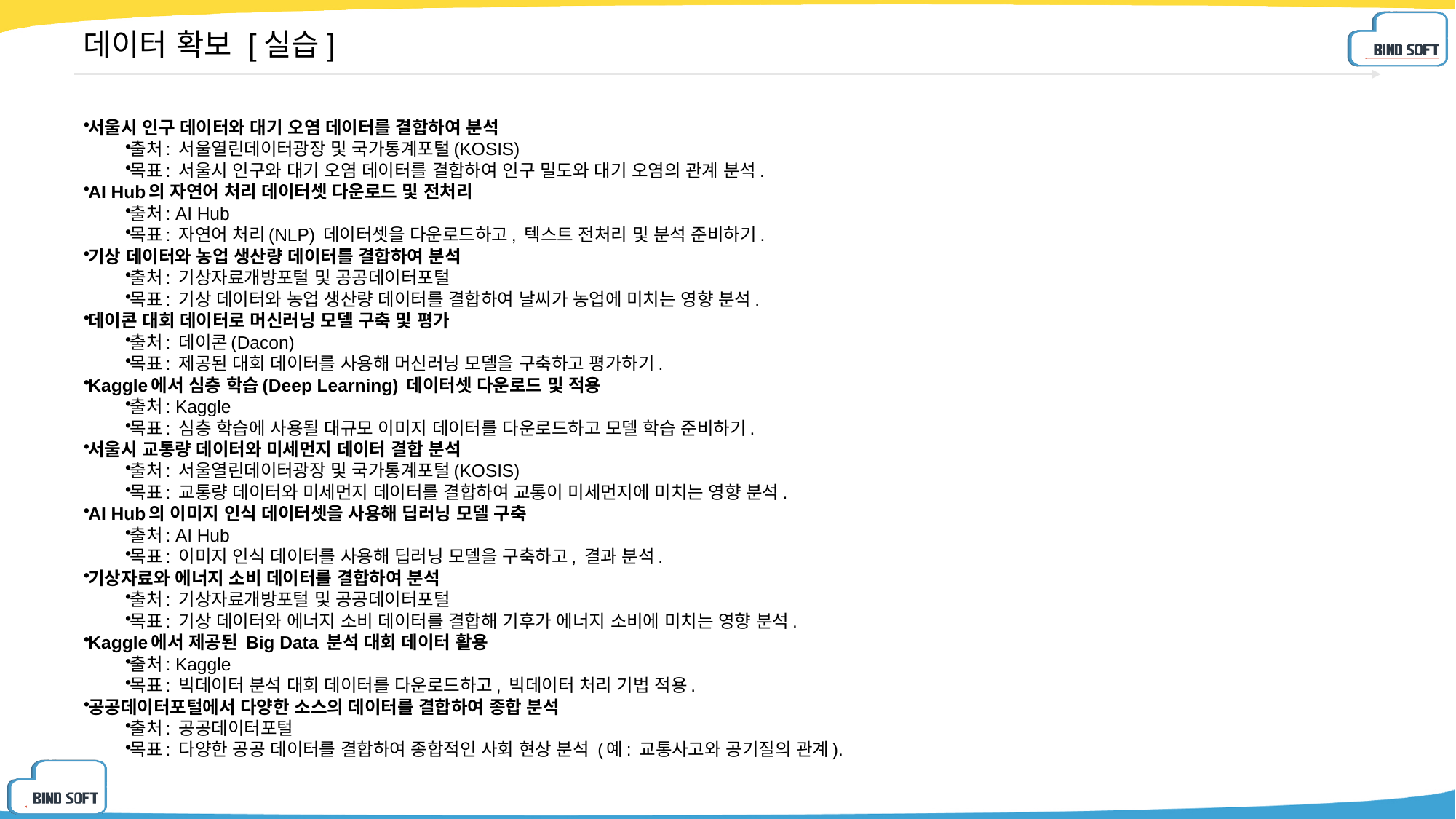

# 데이터 확보 [실습]
서울시 인구 데이터와 대기 오염 데이터를 결합하여 분석
출처: 서울열린데이터광장 및 국가통계포털(KOSIS)
목표: 서울시 인구와 대기 오염 데이터를 결합하여 인구 밀도와 대기 오염의 관계 분석.
AI Hub의 자연어 처리 데이터셋 다운로드 및 전처리
출처: AI Hub
목표: 자연어 처리(NLP) 데이터셋을 다운로드하고, 텍스트 전처리 및 분석 준비하기.
기상 데이터와 농업 생산량 데이터를 결합하여 분석
출처: 기상자료개방포털 및 공공데이터포털
목표: 기상 데이터와 농업 생산량 데이터를 결합하여 날씨가 농업에 미치는 영향 분석.
데이콘 대회 데이터로 머신러닝 모델 구축 및 평가
출처: 데이콘(Dacon)
목표: 제공된 대회 데이터를 사용해 머신러닝 모델을 구축하고 평가하기.
Kaggle에서 심층 학습(Deep Learning) 데이터셋 다운로드 및 적용
출처: Kaggle
목표: 심층 학습에 사용될 대규모 이미지 데이터를 다운로드하고 모델 학습 준비하기.
서울시 교통량 데이터와 미세먼지 데이터 결합 분석
출처: 서울열린데이터광장 및 국가통계포털(KOSIS)
목표: 교통량 데이터와 미세먼지 데이터를 결합하여 교통이 미세먼지에 미치는 영향 분석.
AI Hub의 이미지 인식 데이터셋을 사용해 딥러닝 모델 구축
출처: AI Hub
목표: 이미지 인식 데이터를 사용해 딥러닝 모델을 구축하고, 결과 분석.
기상자료와 에너지 소비 데이터를 결합하여 분석
출처: 기상자료개방포털 및 공공데이터포털
목표: 기상 데이터와 에너지 소비 데이터를 결합해 기후가 에너지 소비에 미치는 영향 분석.
Kaggle에서 제공된 Big Data 분석 대회 데이터 활용
출처: Kaggle
목표: 빅데이터 분석 대회 데이터를 다운로드하고, 빅데이터 처리 기법 적용.
공공데이터포털에서 다양한 소스의 데이터를 결합하여 종합 분석
출처: 공공데이터포털
목표: 다양한 공공 데이터를 결합하여 종합적인 사회 현상 분석 (예: 교통사고와 공기질의 관계).